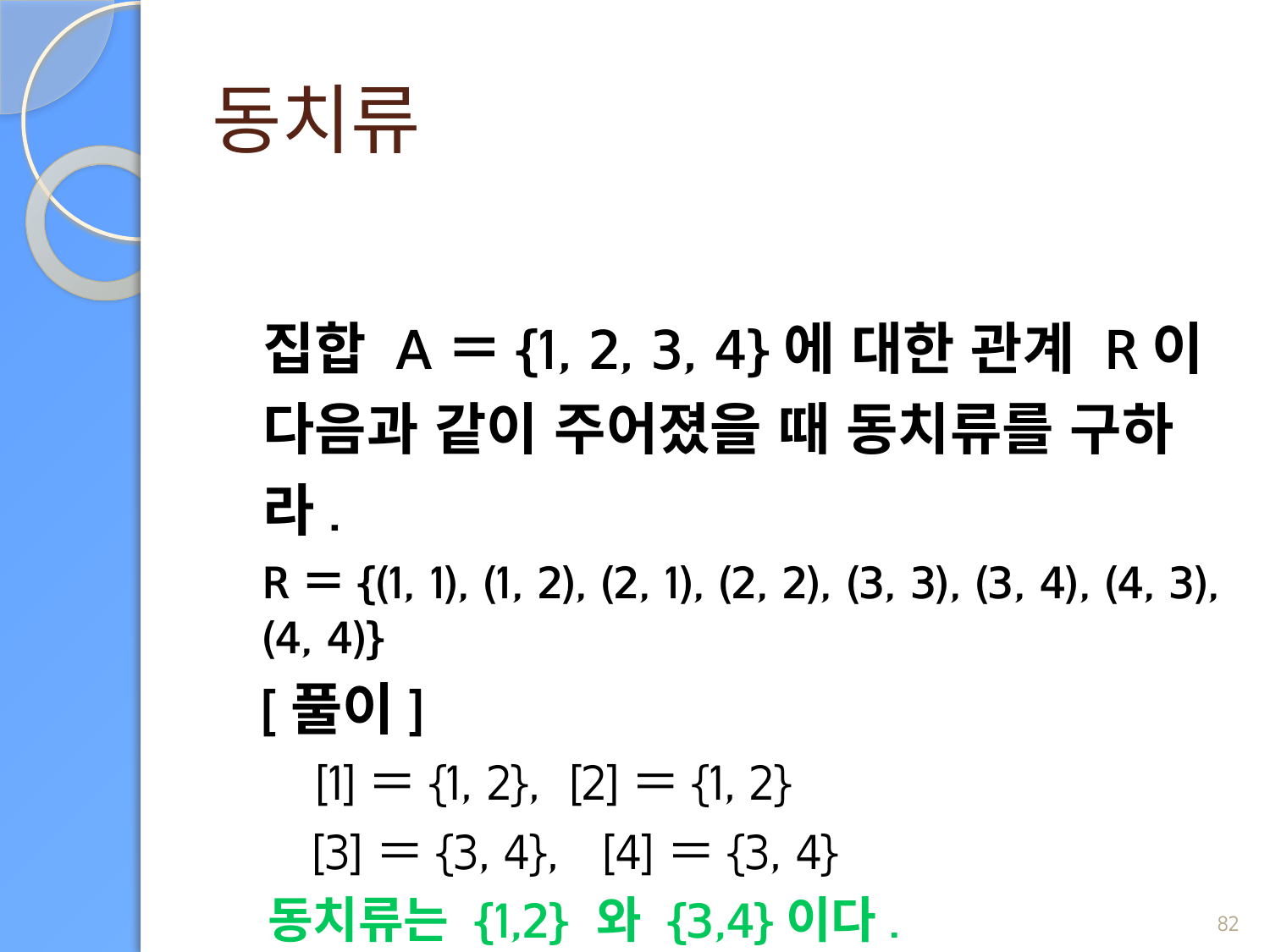

# 동치류

	집합 A＝{1, 2, 3, 4}에 대한 관계 R이 다음과 같이 주어졌을 때 동치류를 구하라.
	R＝{(1, 1), (1, 2), (2, 1), (2, 2), (3, 3), (3, 4), (4, 3), (4, 4)}
  [풀이]
	 [1]＝{1, 2},  [2]＝{1, 2}
   [3]＝{3, 4},   [4]＝{3, 4}
동치류는 {1,2} 와 {3,4}이다.

82